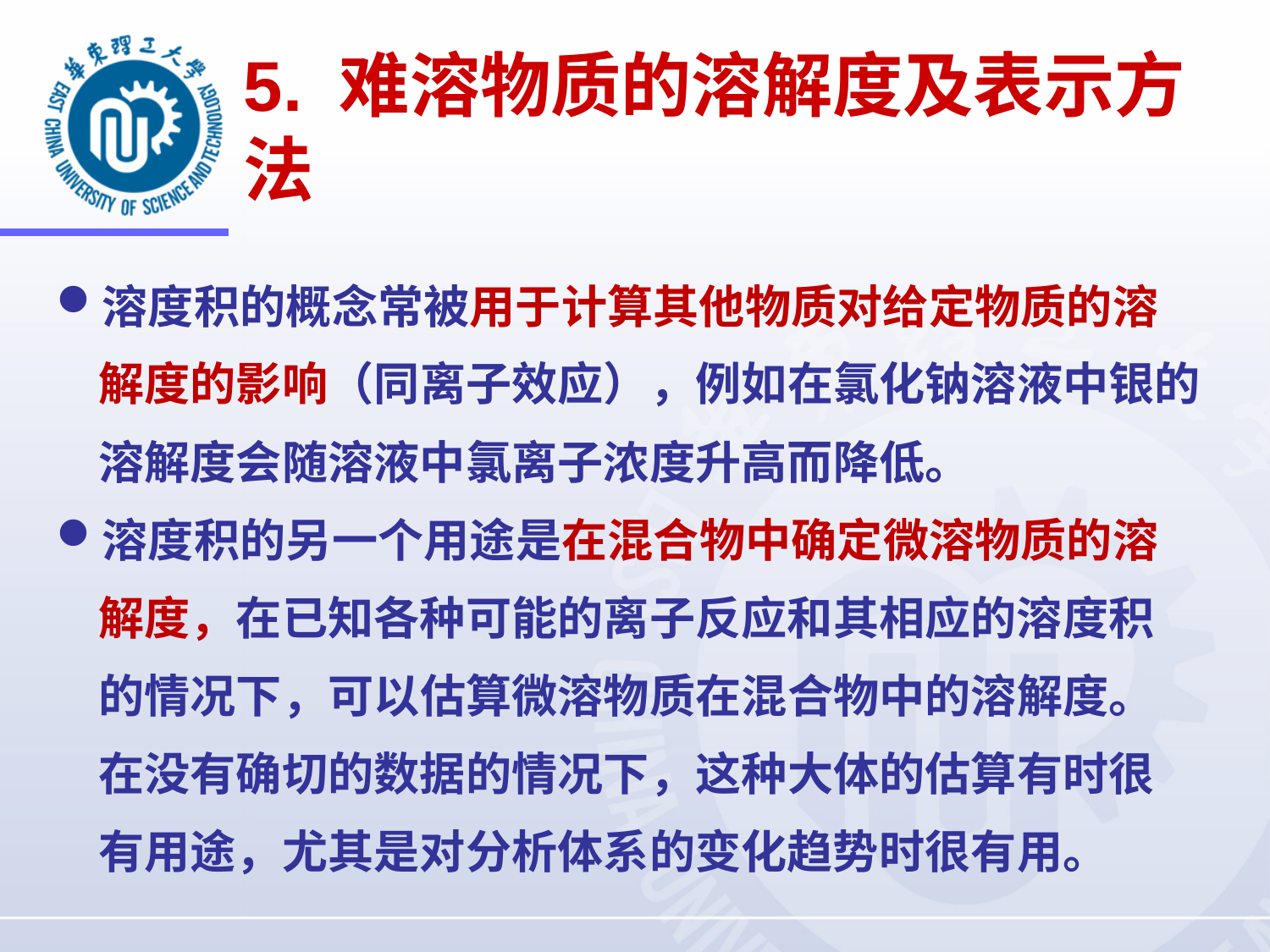

# 5. 难溶物质的溶解度及表示方法
溶度积的概念常被用于计算其他物质对给定物质的溶
   解度的影响（同离子效应），例如在氯化钠溶液中银的
   溶解度会随溶液中氯离子浓度升高而降低。
溶度积的另一个用途是在混合物中确定微溶物质的溶
   解度，在已知各种可能的离子反应和其相应的溶度积
   的情况下，可以估算微溶物质在混合物中的溶解度。
   在没有确切的数据的情况下，这种大体的估算有时很
   有用途，尤其是对分析体系的变化趋势时很有用。